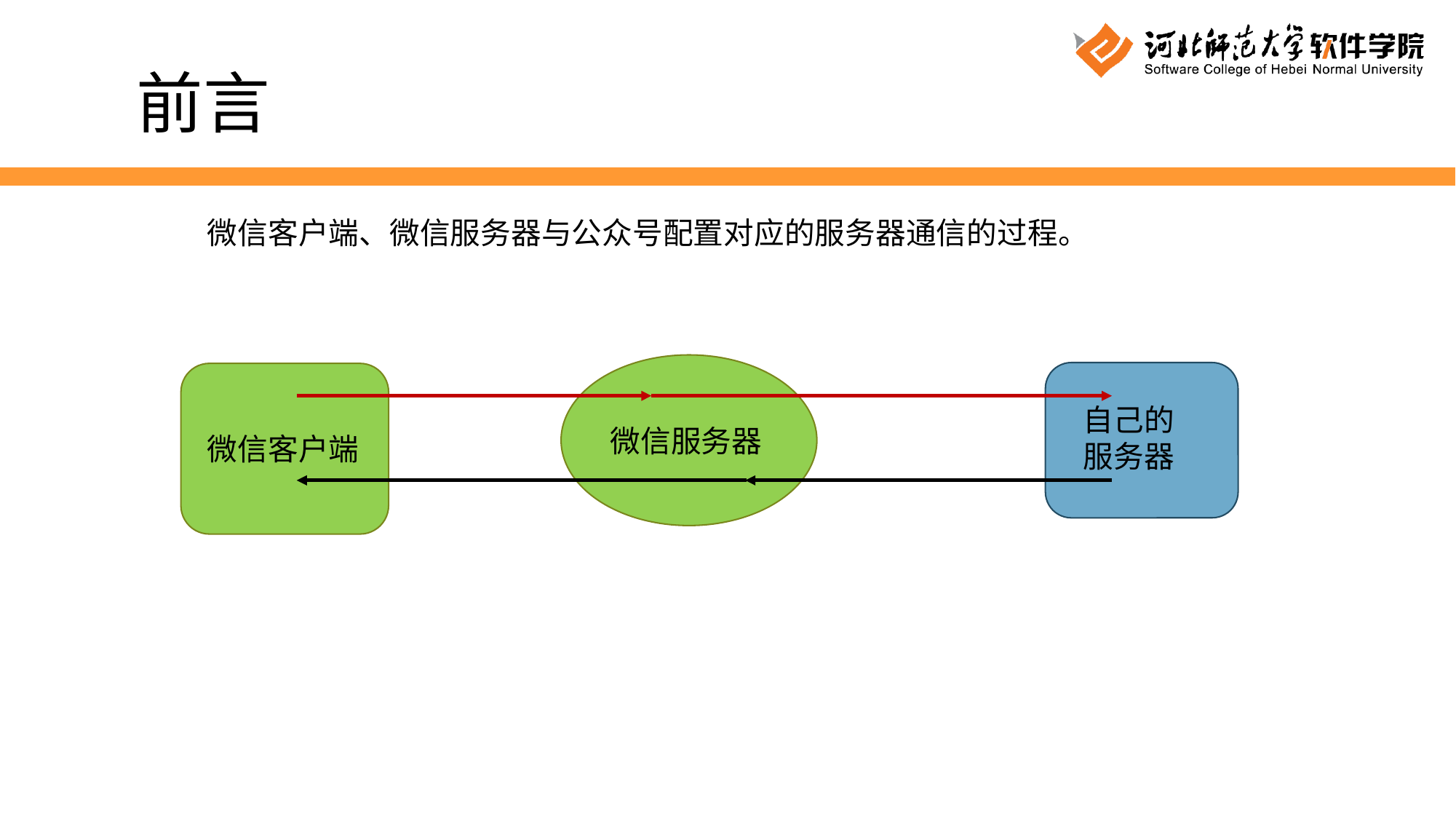

前言
微信客户端、微信服务器与公众号配置对应的服务器通信的过程。

自己的服务器
微信服务器
微信客户端